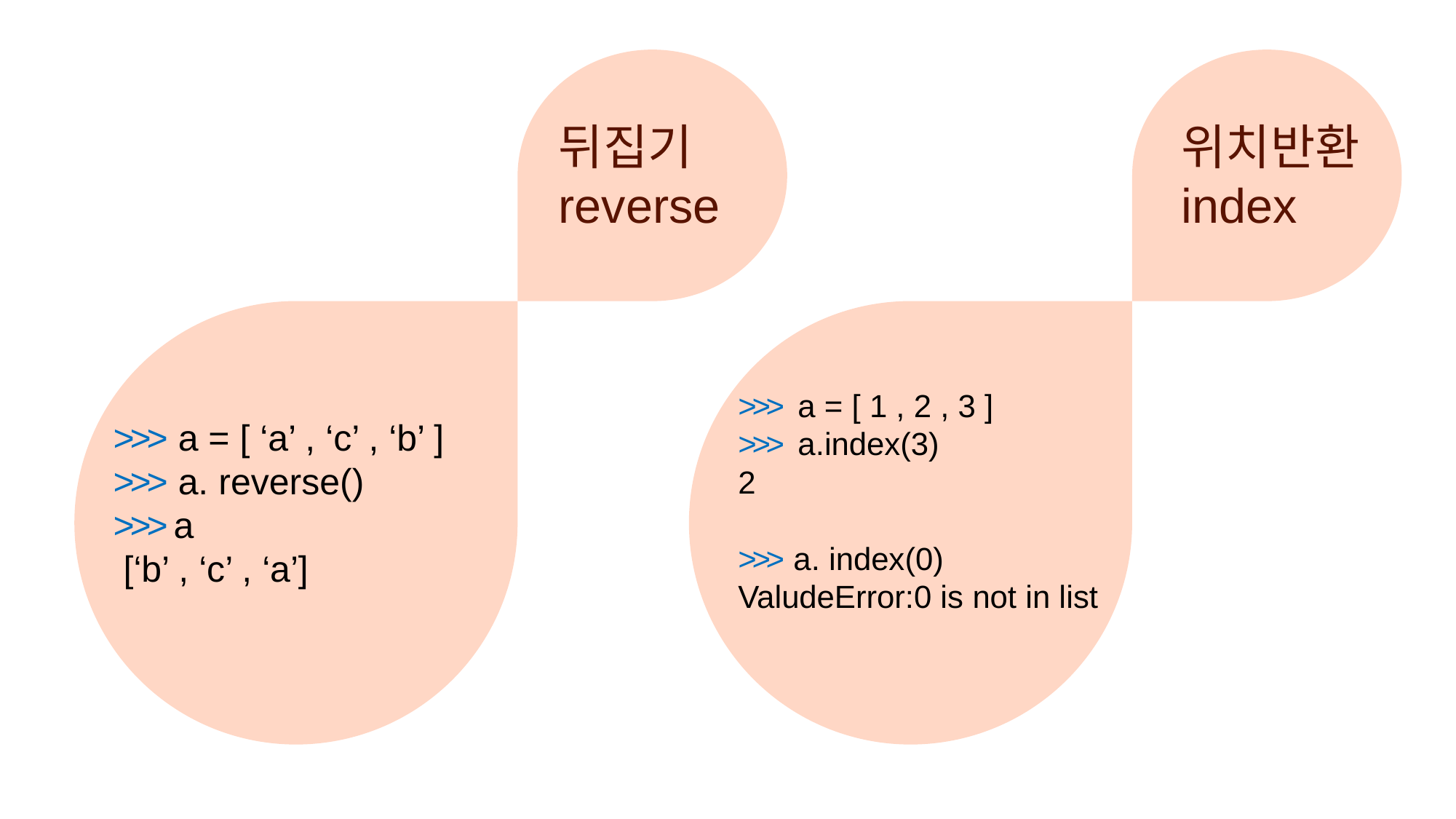

뒤집기
reverse
위치반환
index

>>>   a = [ 1 , 2 , 3 ]
>>>  a.index(3)
2

>>> a. index(0)
ValudeError:0 is not in list
>>> a = [ ‘a’ , ‘c’ , ‘b’ ]
>>> a. reverse()
>>> a
 [‘b’ , ‘c’ , ‘a’]